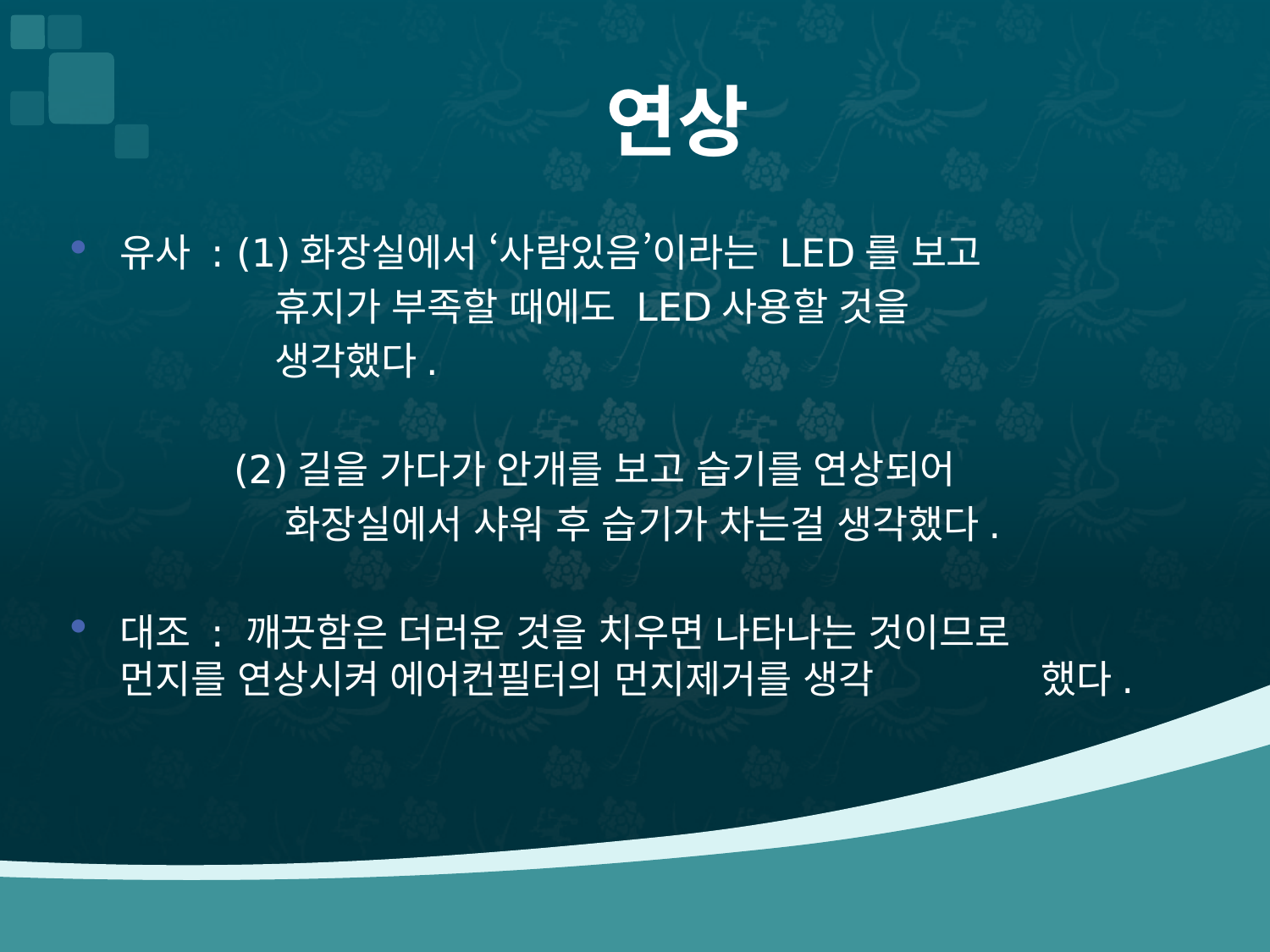

# 연상
유사 : (1)화장실에서 ‘사람있음’이라는 LED를 보고
            휴지가 부족할 때에도 LED사용할 것을
            생각했다.

        (2)길을 가다가 안개를 보고 습기를 연상되어
             화장실에서 샤워 후 습기가 차는걸 생각했다.

대조 : 깨끗함은 더러운 것을 치우면 나타나는 것이므로 	   먼지를 연상시켜 에어컨필터의 먼지제거를 생각     	   했다.